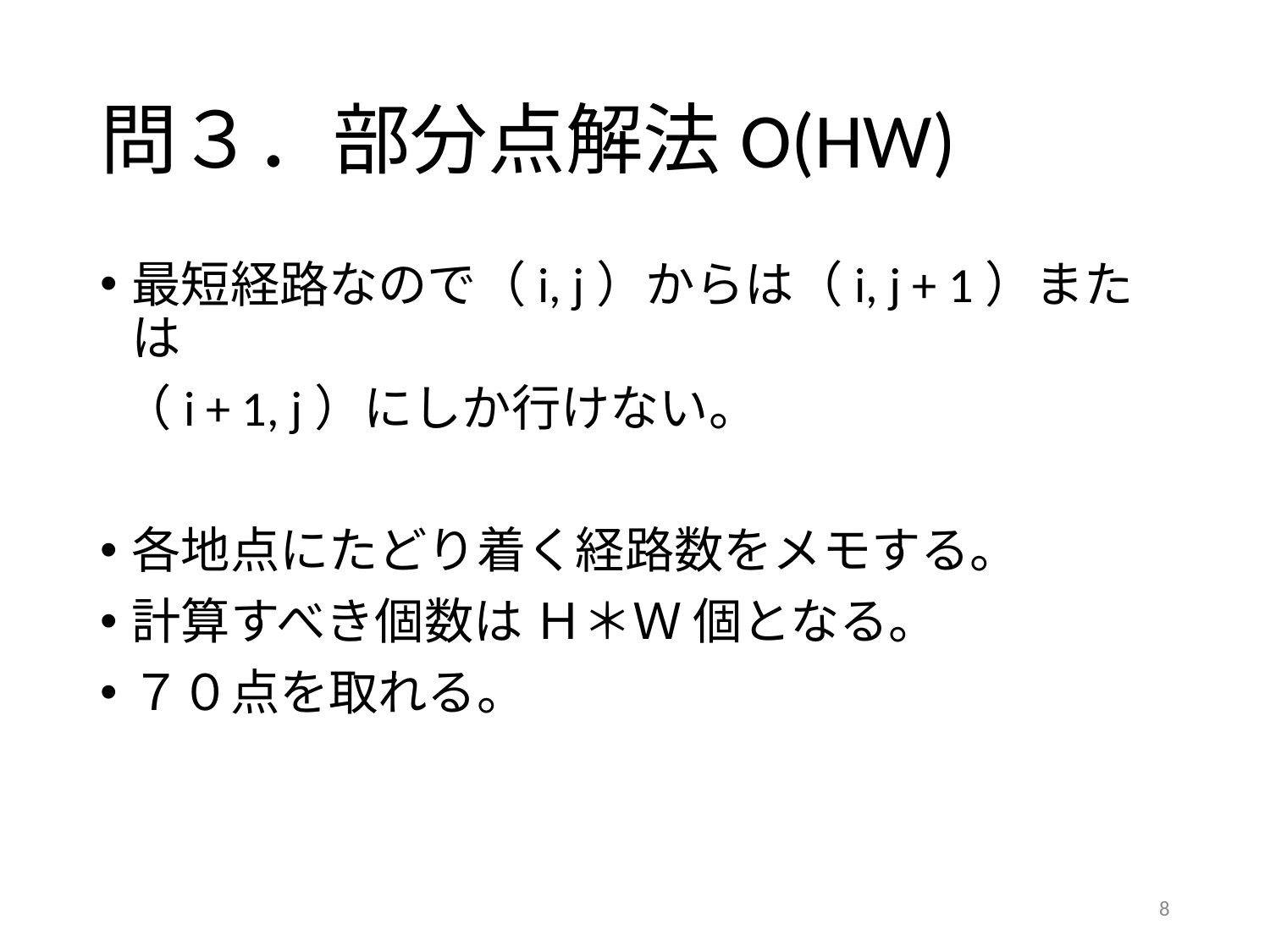

# 問３．部分点解法O(HW)
最短経路なので（i, j）からは（i, j + 1）または
 （i + 1, j）にしか行けない。

各地点にたどり着く経路数をメモする。
計算すべき個数は Ｈ＊Ｗ 個となる。
７０点を取れる。
8